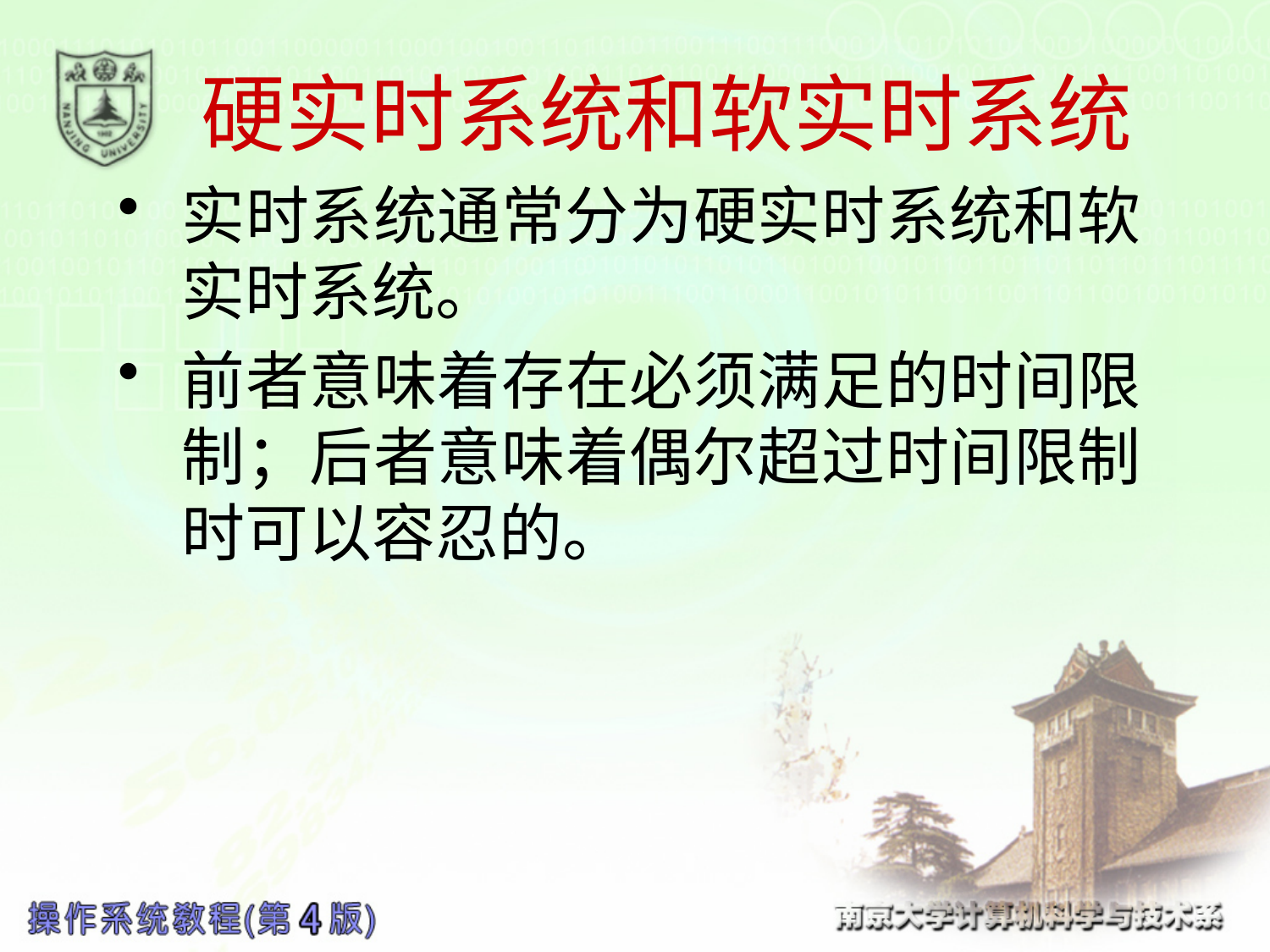

硬实时系统和软实时系统
实时系统通常分为硬实时系统和软实时系统。
前者意味着存在必须满足的时间限制；后者意味着偶尔超过时间限制时可以容忍的。